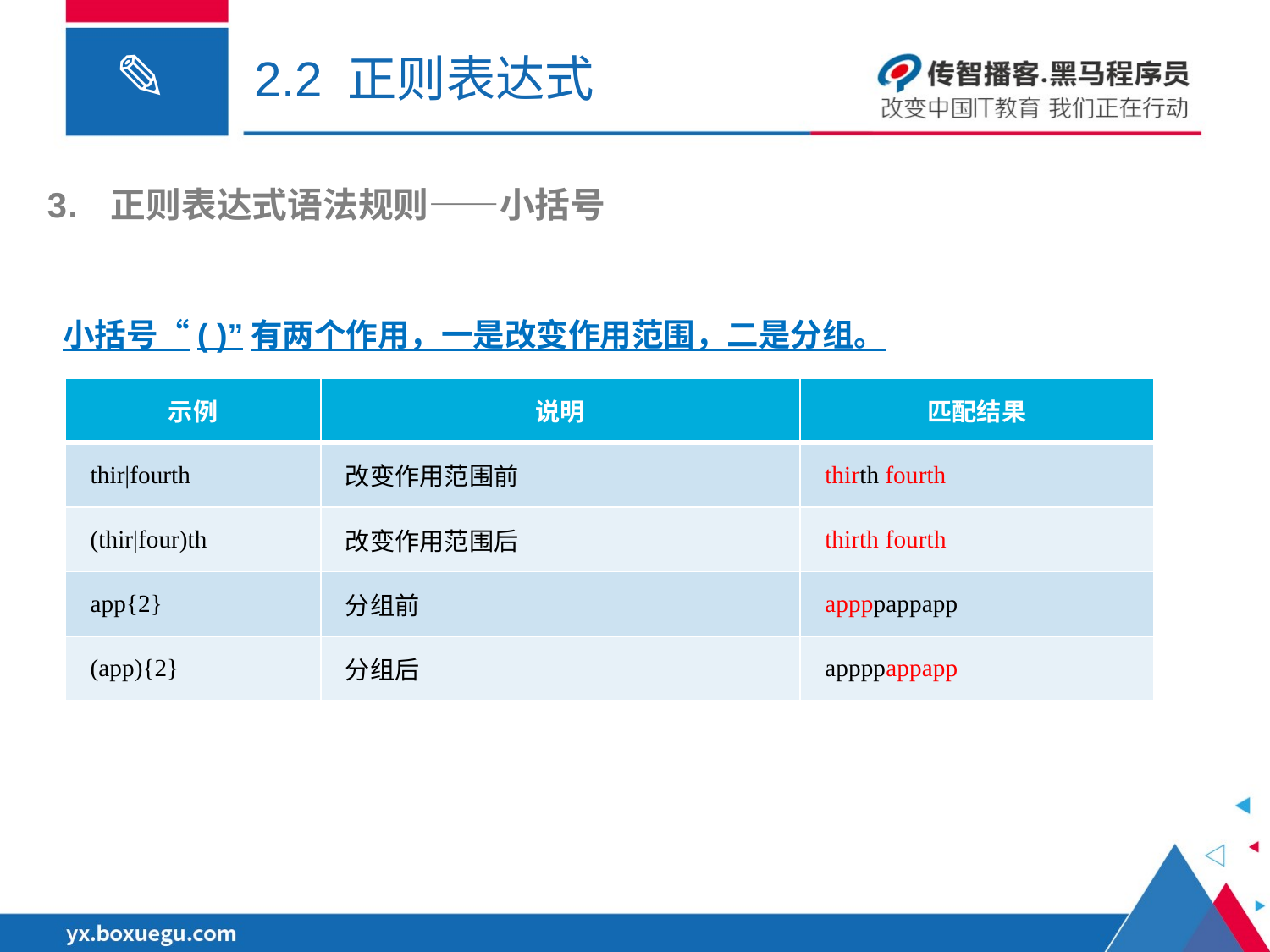

# 2.2 正则表达式
正则表达式语法规则——小括号
小括号“( )”有两个作用，一是改变作用范围，二是分组。
| 示例 | 说明 | 匹配结果 |
| --- | --- | --- |
| thir|fourth | 改变作用范围前 | thirth fourth |
| (thir|four)th | 改变作用范围后 | thirth fourth |
| app{2} | 分组前 | appppappapp |
| (app){2} | 分组后 | appppappapp |